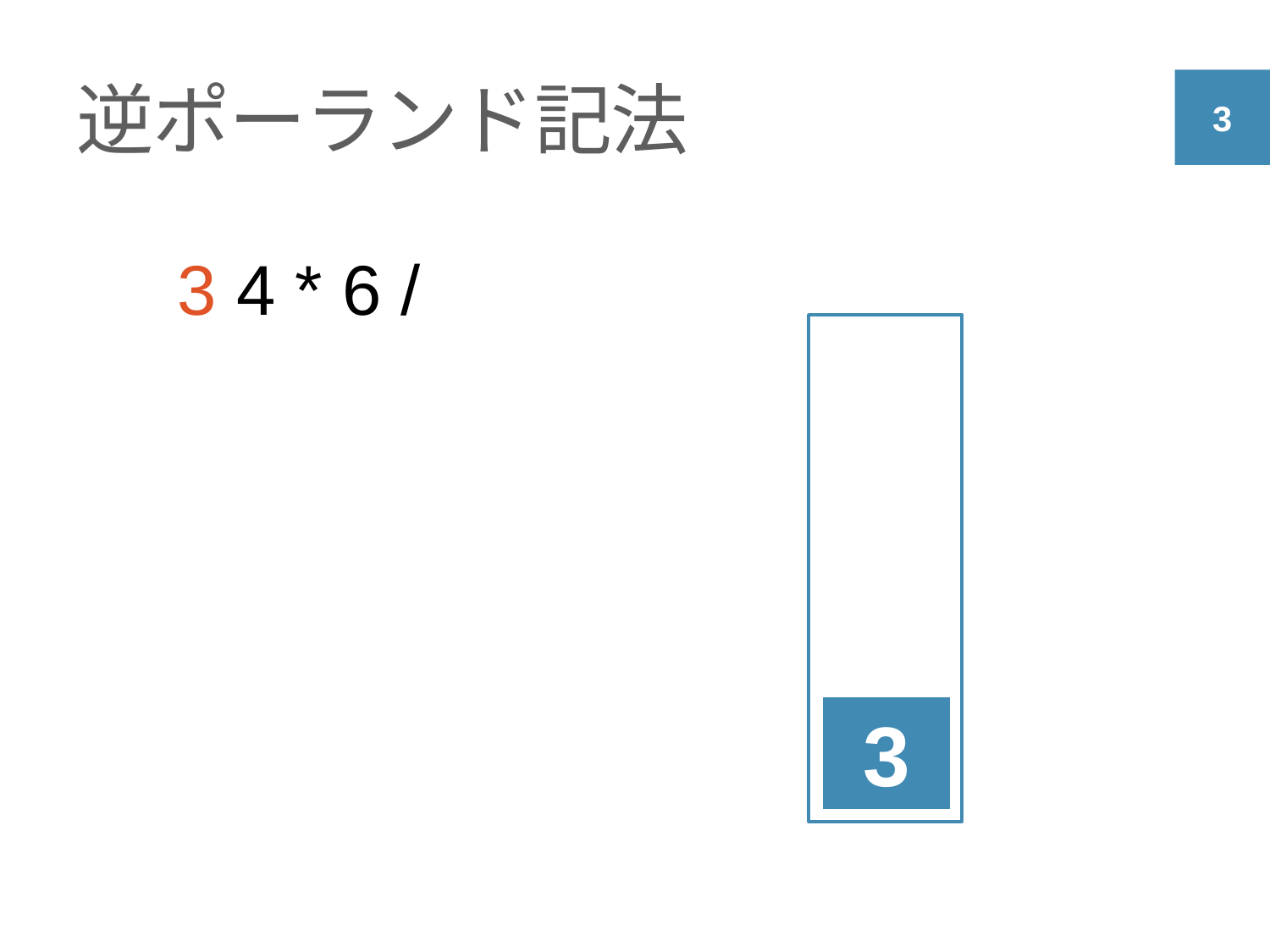

# 逆ポーランド記法
3 4 * 6 /

3